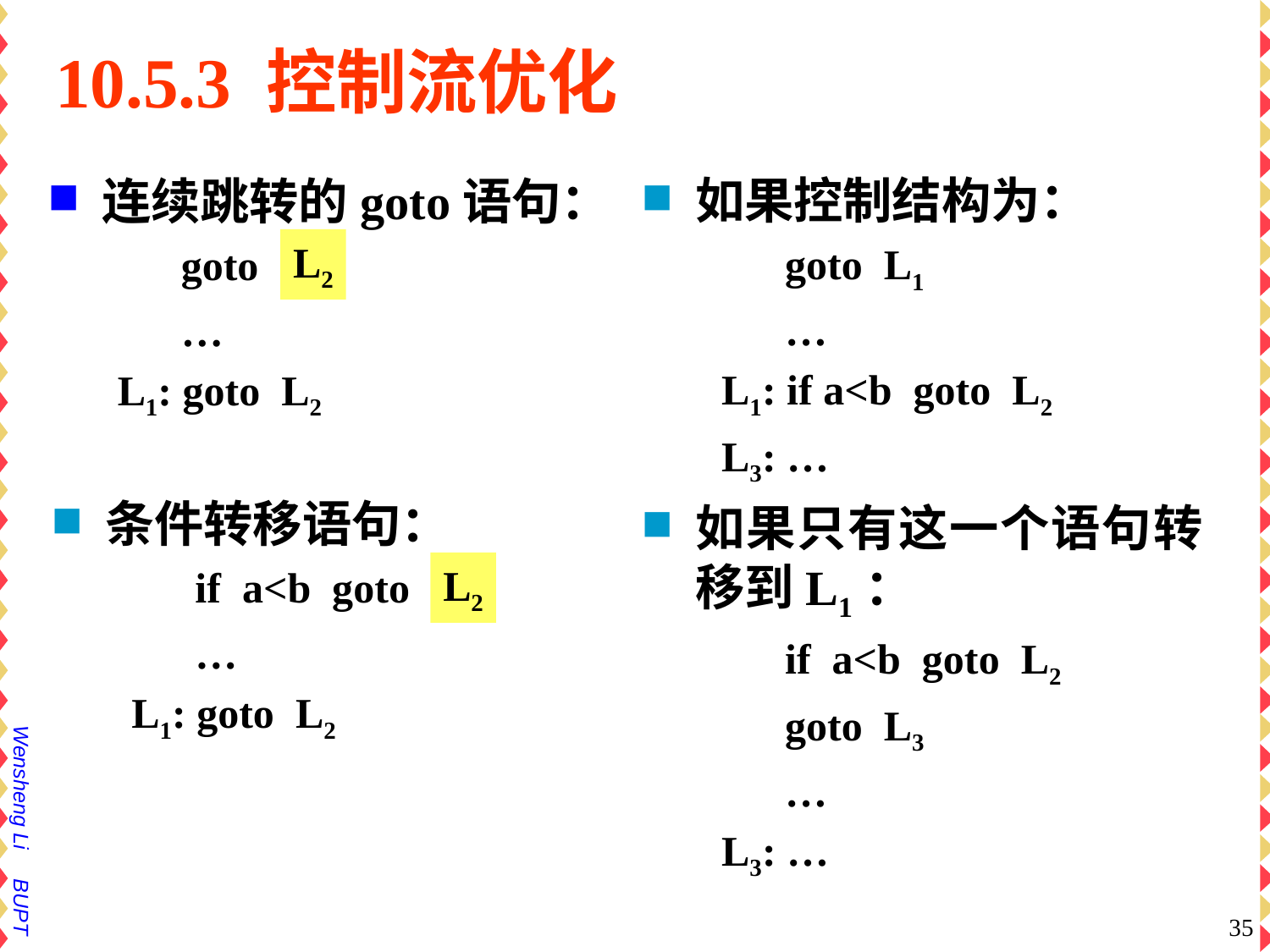

# 10.5.3 控制流优化
如果控制结构为：
      goto  L1
      …
L1: if a<b  goto  L2
L3: …
如果只有这一个语句转移到L1：
      if  a<b  goto  L2
      goto  L3
      …
L3: …
连续跳转的goto语句：
      goto  L1
      …
L1: goto  L2
L2
条件转移语句：
      if  a<b  goto  L1
      …
L1: goto  L2
L2
35